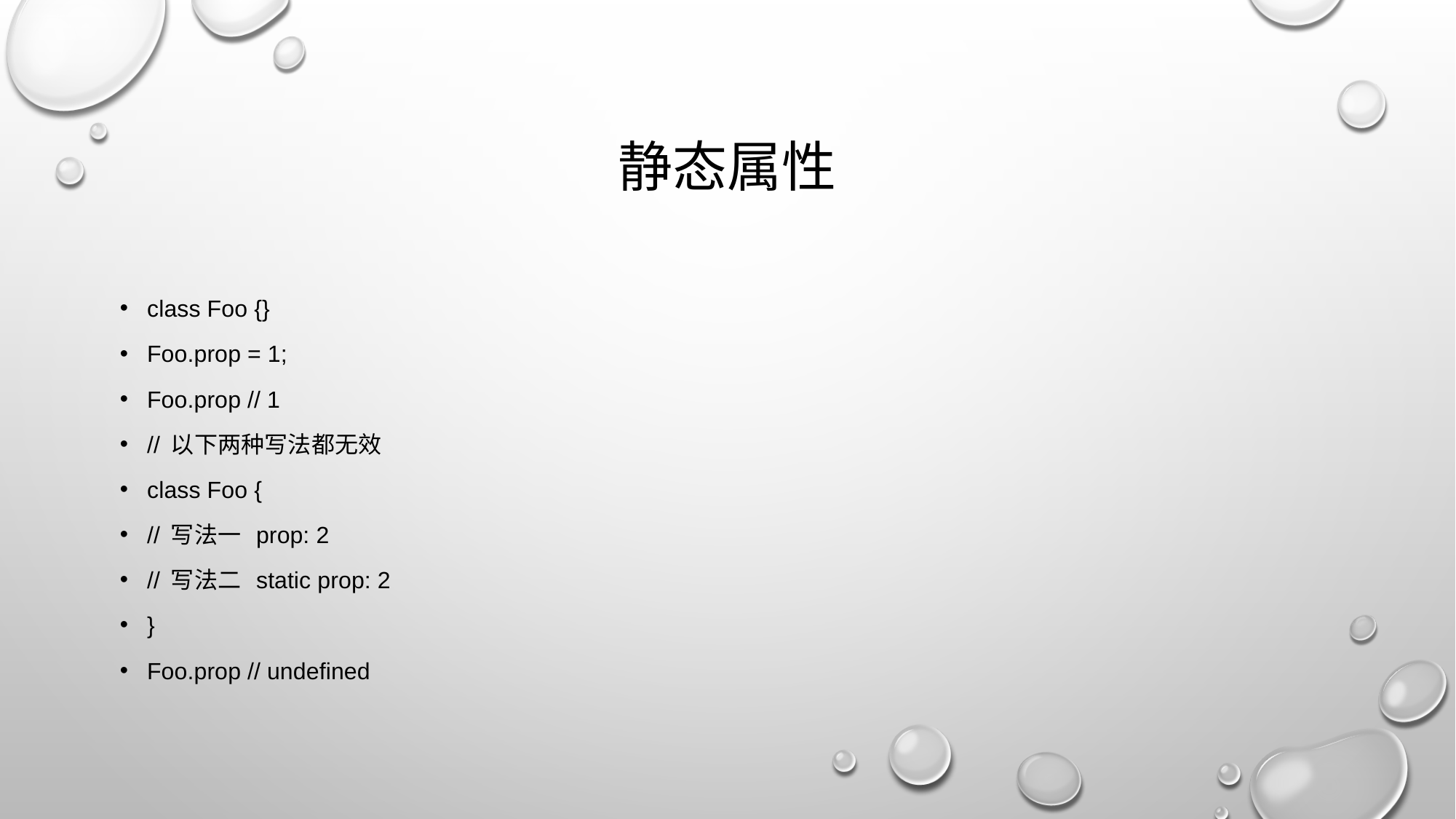

# 静态属性
class Foo {}
Foo.prop = 1;
Foo.prop // 1
// 以下两种写法都无效
class Foo {
// 写法一  prop: 2
// 写法二  static prop: 2
}
Foo.prop // undefined